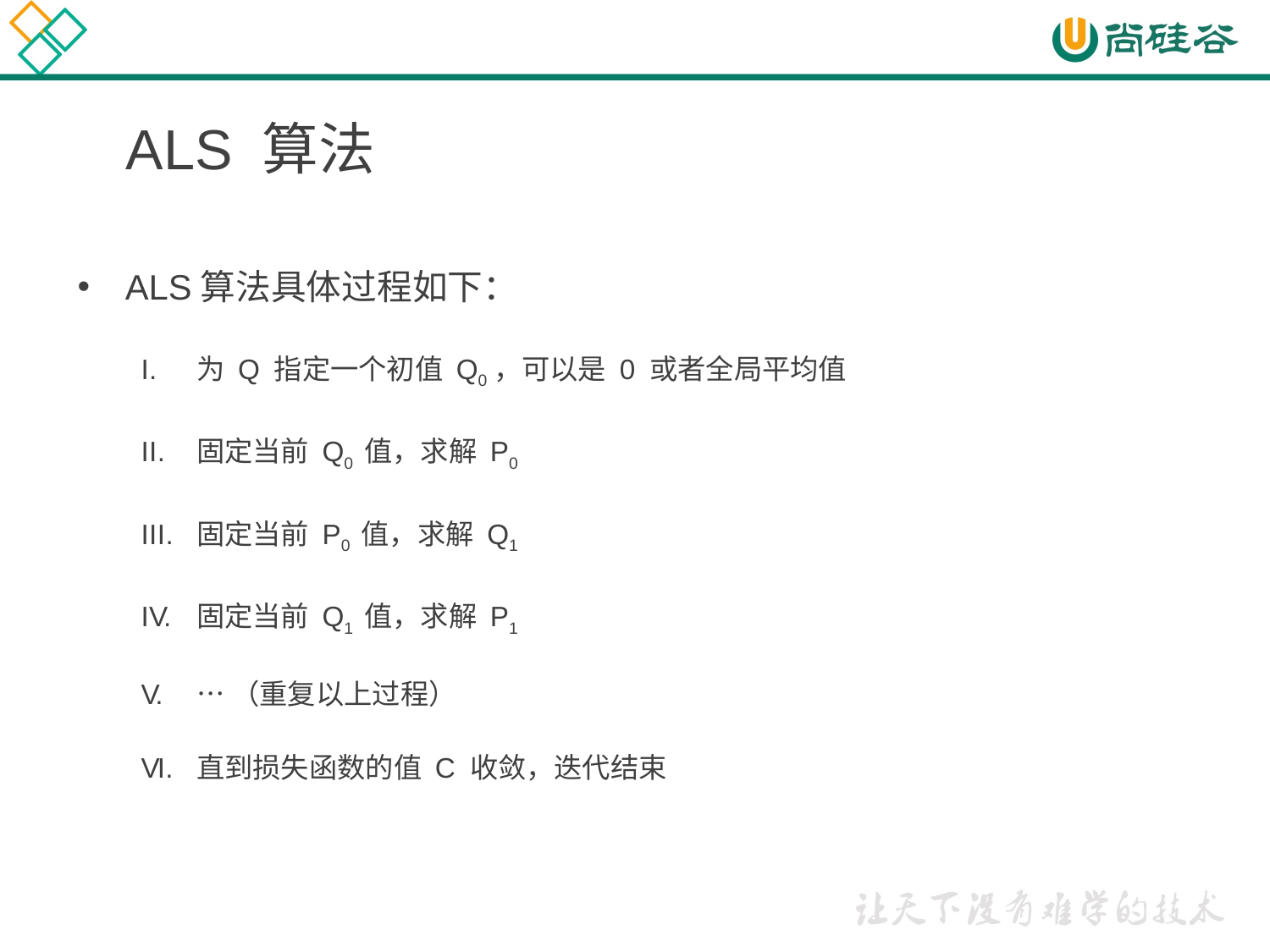

ALS 算法
ALS算法具体过程如下：
为 Q 指定一个初值 Q0，可以是 0 或者全局平均值
固定当前 Q0 值，求解 P0
固定当前 P0 值，求解 Q1
固定当前 Q1 值，求解 P1
…（重复以上过程）
直到损失函数的值 C 收敛，迭代结束